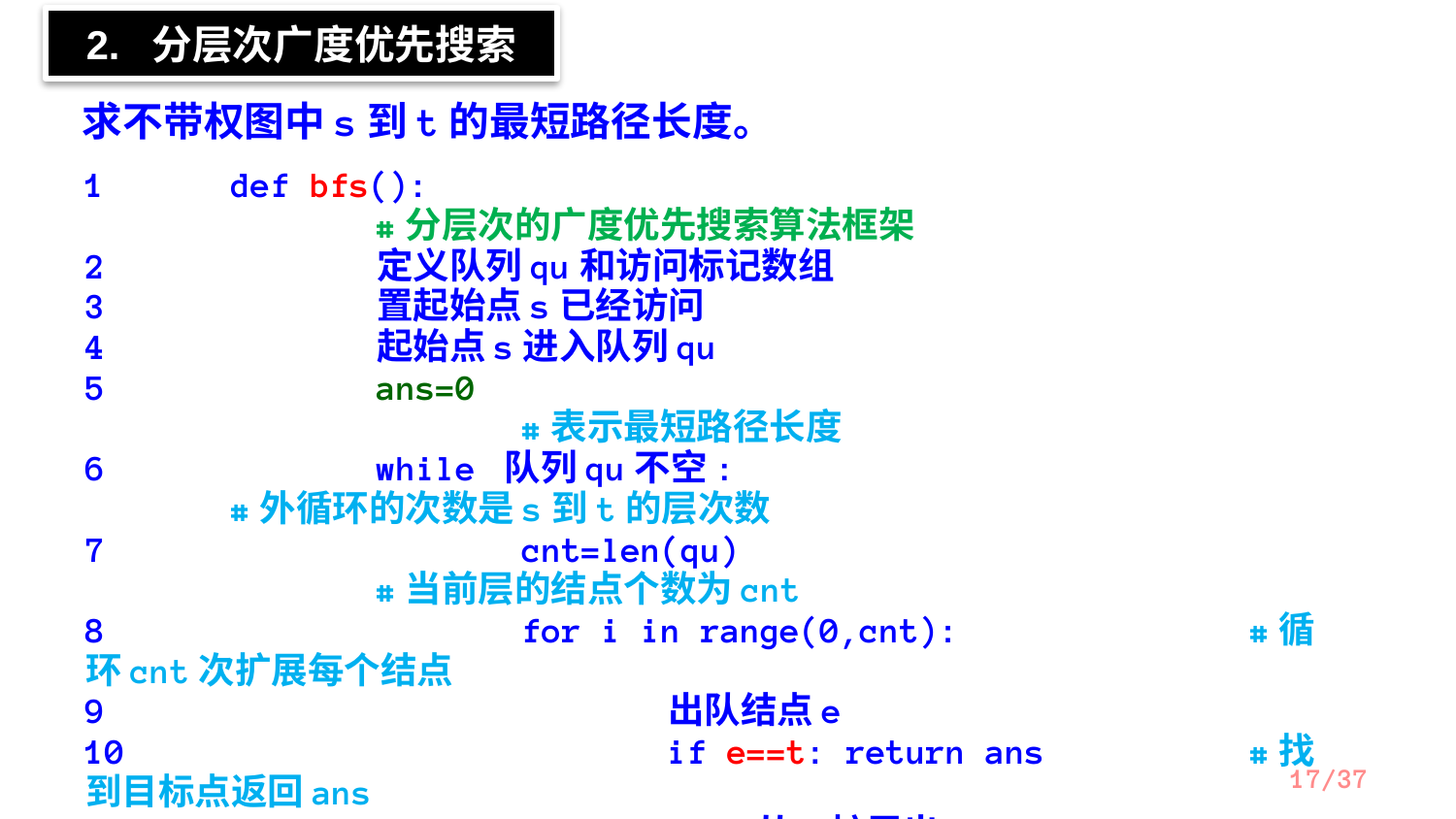

2.  分层次广度优先搜索
求不带权图中s到t的最短路径长度。
1	def bfs():								#分层次的广度优先搜索算法框架
2		定义队列qu和访问标记数组
3		置起始点s已经访问
4		起始点s进入队列qu
5		ans=0									#表示最短路径长度
6		while 队列qu不空:					#外循环的次数是s到t的层次数
7			cnt=len(qu)						#当前层的结点个数为cnt
8			for i in range(0,cnt):		#循环cnt次扩展每个结点
9				出队结点e
10				if e==t: return ans		#找到目标点返回ans
11				for 从e扩展出e1:
12					置e1已经访问
13					将结点e1进入队列qu
14			ans+=1
15		return -1							#表示没有找到t
17/37